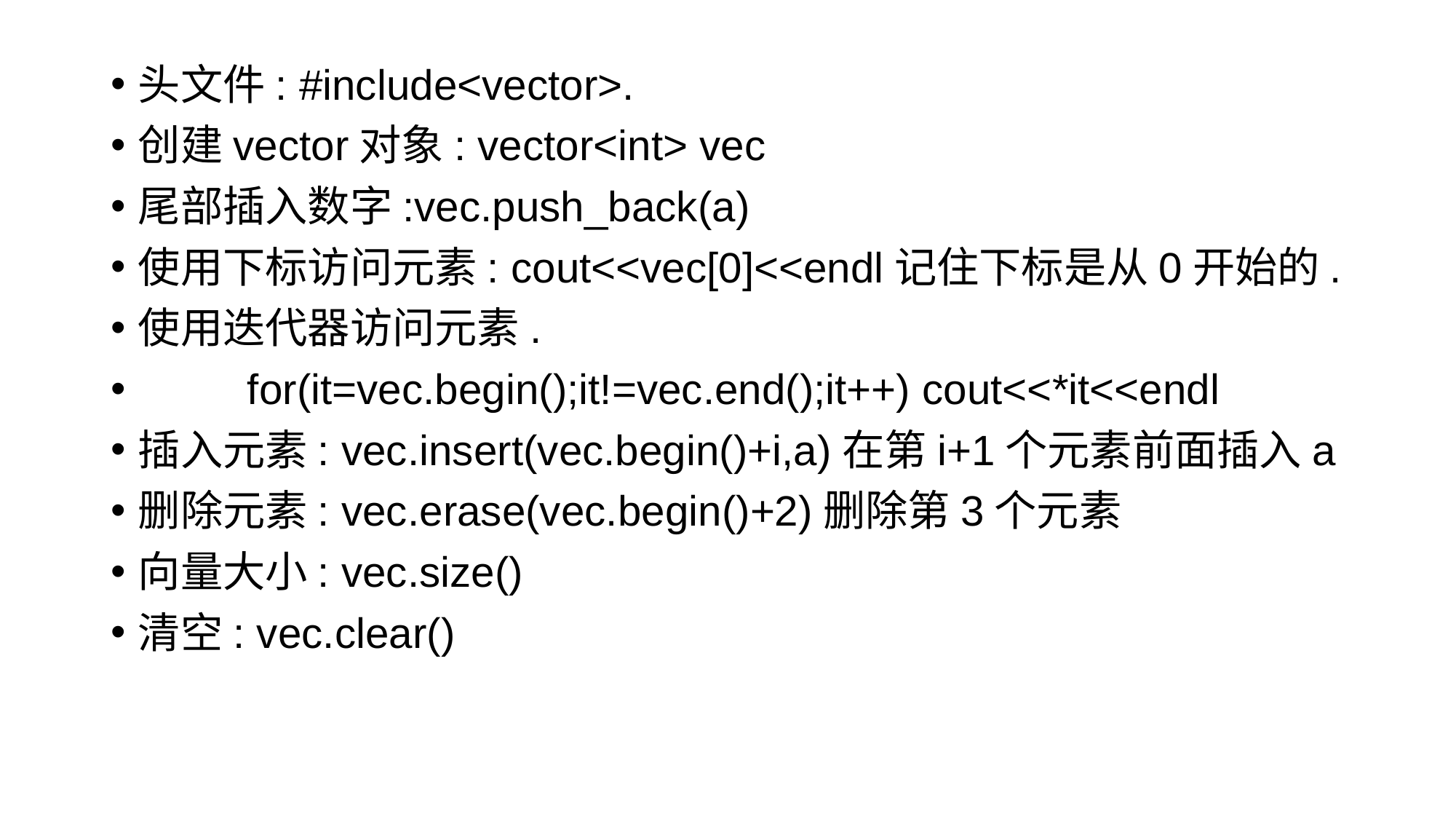

头文件: #include<vector>.
创建vector对象: vector<int> vec
尾部插入数字:vec.push_back(a)
使用下标访问元素: cout<<vec[0]<<endl记住下标是从0开始的.
使用迭代器访问元素.
	for(it=vec.begin();it!=vec.end();it++) cout<<*it<<endl
插入元素: vec.insert(vec.begin()+i,a)在第i+1个元素前面插入a
删除元素: vec.erase(vec.begin()+2)删除第3个元素
向量大小: vec.size()
清空: vec.clear()